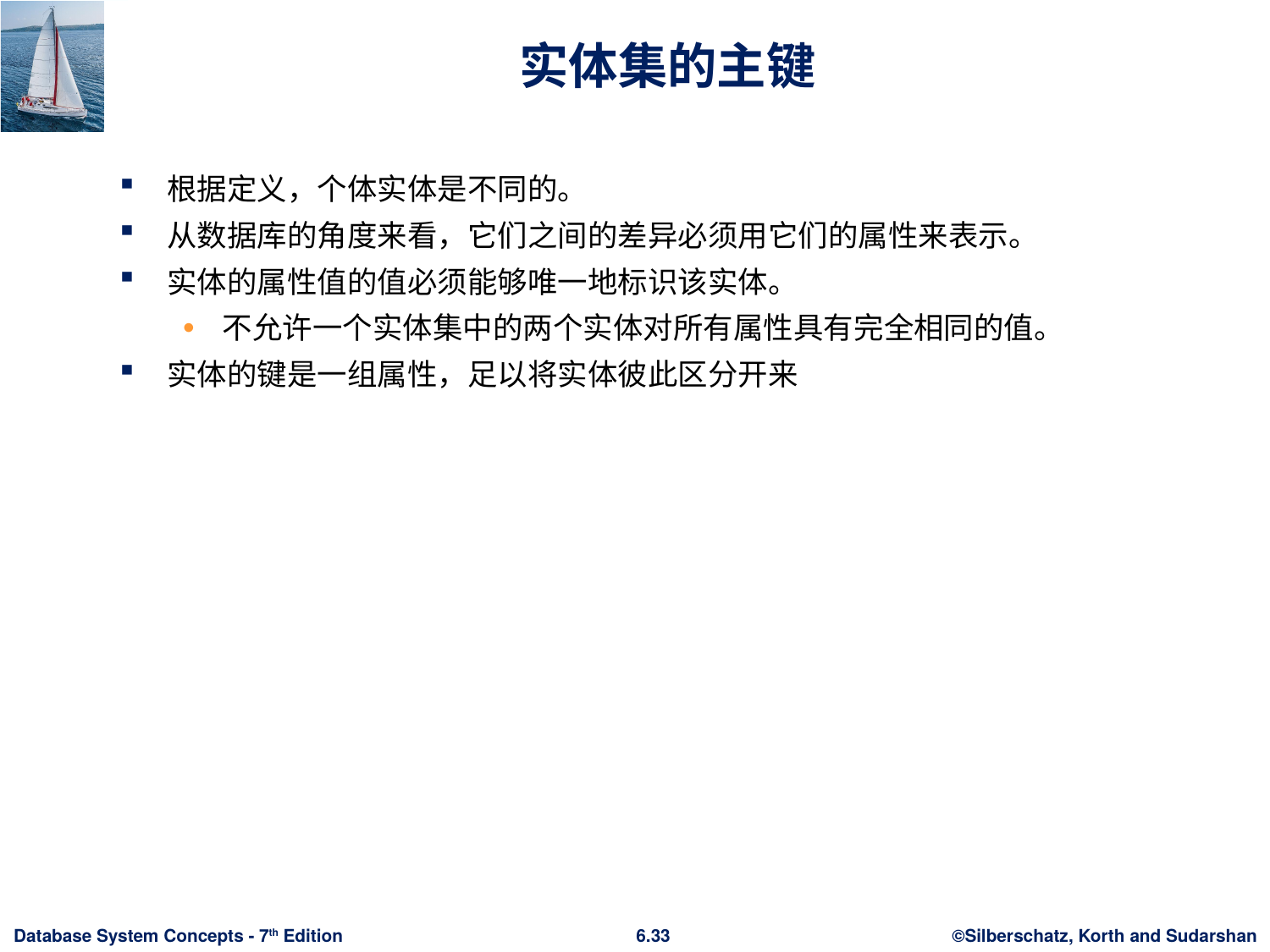

# 实体集的主键
根据定义，个体实体是不同的。
从数据库的角度来看，它们之间的差异必须用它们的属性来表示。
实体的属性值的值必须能够唯一地标识该实体。
不允许一个实体集中的两个实体对所有属性具有完全相同的值。
实体的键是一组属性，足以将实体彼此区分开来